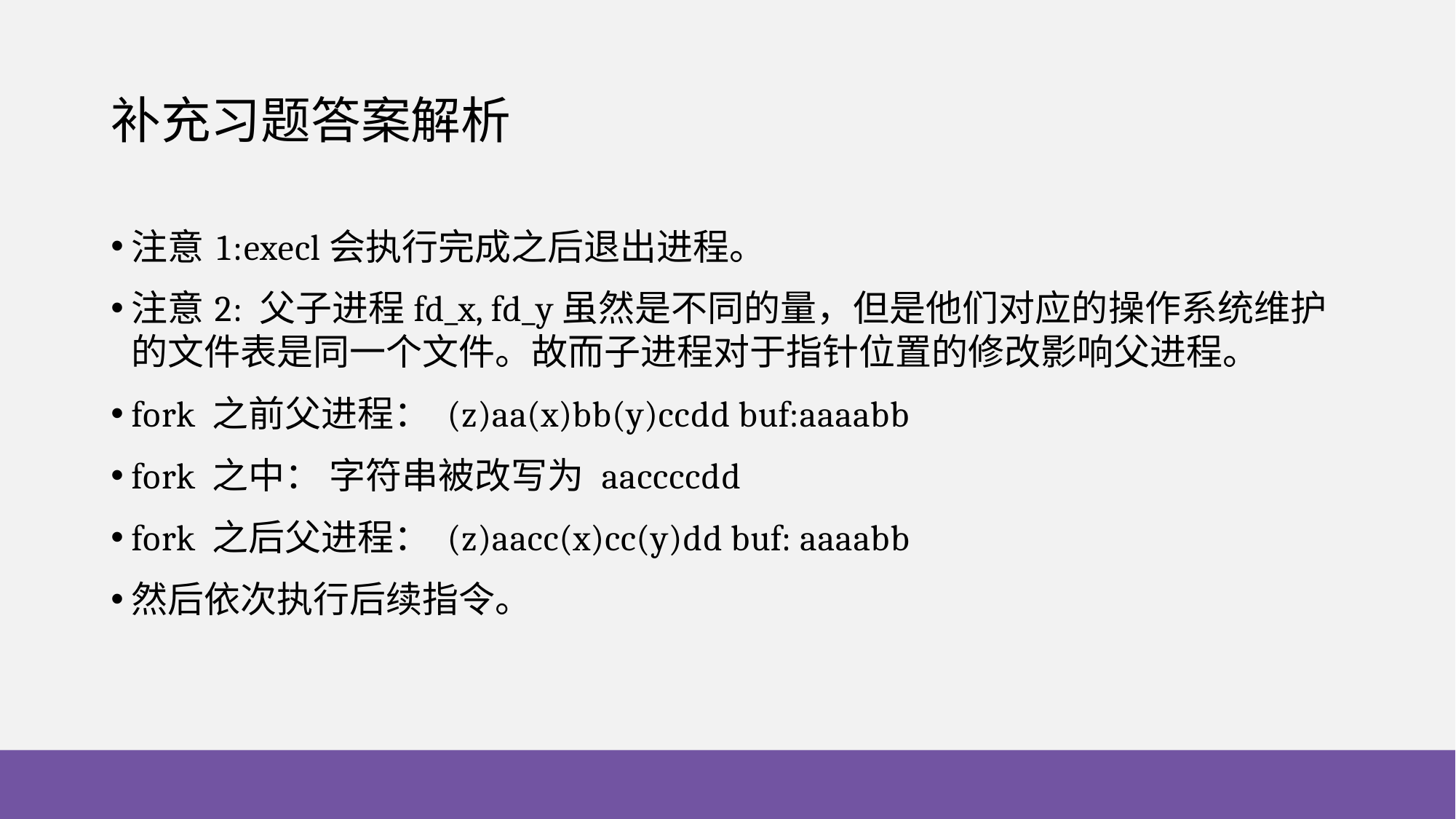

# 补充习题答案解析
注意1:execl会执行完成之后退出进程。
注意2: 父子进程fd_x, fd_y虽然是不同的量，但是他们对应的操作系统维护的文件表是同一个文件。故而子进程对于指针位置的修改影响父进程。
fork 之前父进程： (z)aa(x)bb(y)ccdd buf:aaaabb
fork 之中： 字符串被改写为 aaccccdd
fork 之后父进程： (z)aacc(x)cc(y)dd buf: aaaabb
然后依次执行后续指令。